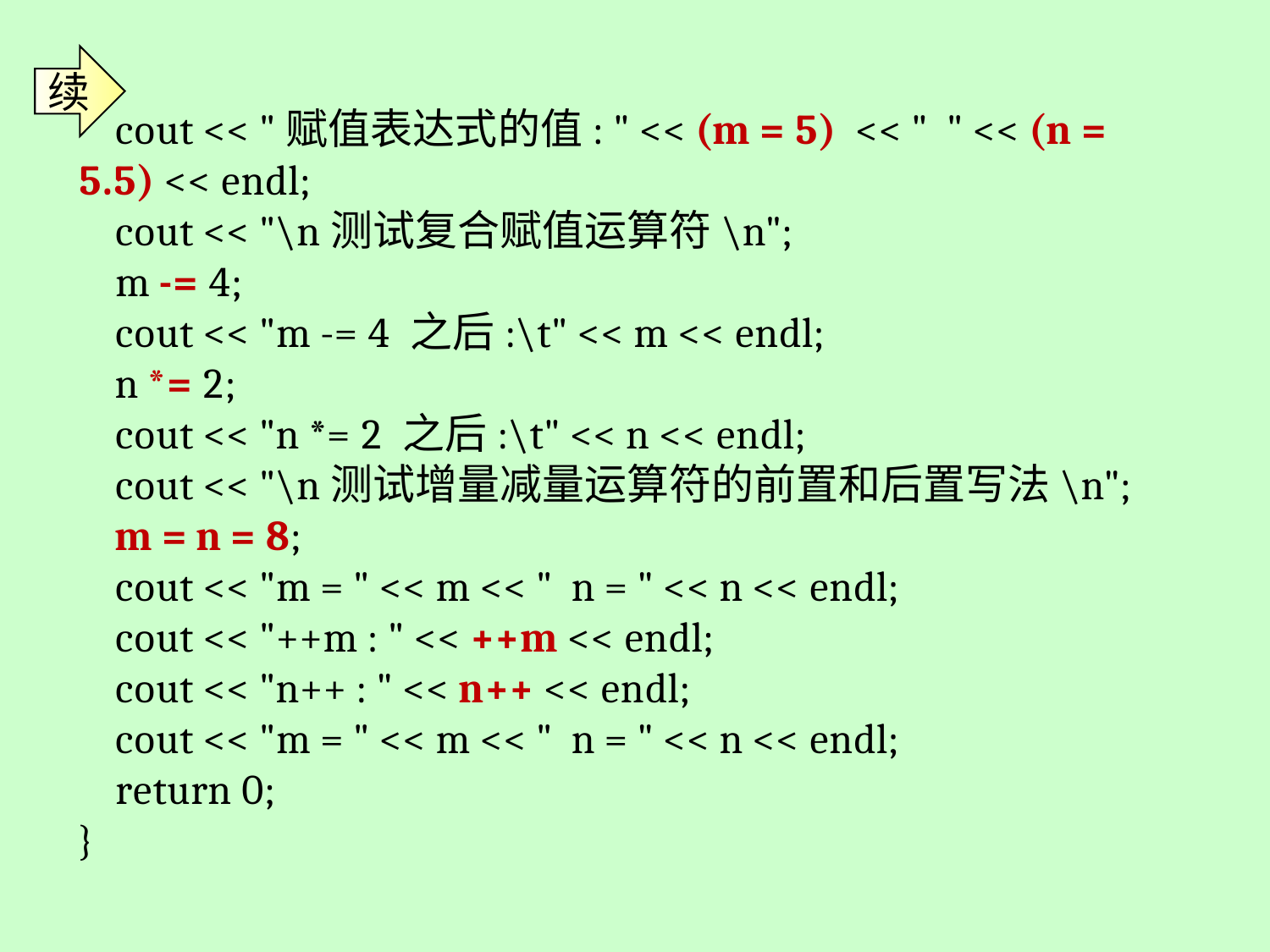

续
    cout << "赋值表达式的值: " << (m = 5)  << "  " << (n = 5.5) << endl;
    cout << "\n测试复合赋值运算符\n";
    m -= 4;
    cout << "m -= 4 之后:\t" << m << endl;
    n *= 2;
    cout << "n *= 2 之后:\t" << n << endl;
    cout << "\n测试增量减量运算符的前置和后置写法\n";
    m = n = 8;
    cout << "m = " << m << "  n = " << n << endl;
    cout << "++m : " << ++m << endl;
    cout << "n++ : " << n++ << endl;
    cout << "m = " << m << "  n = " << n << endl;
    return 0;
}

32